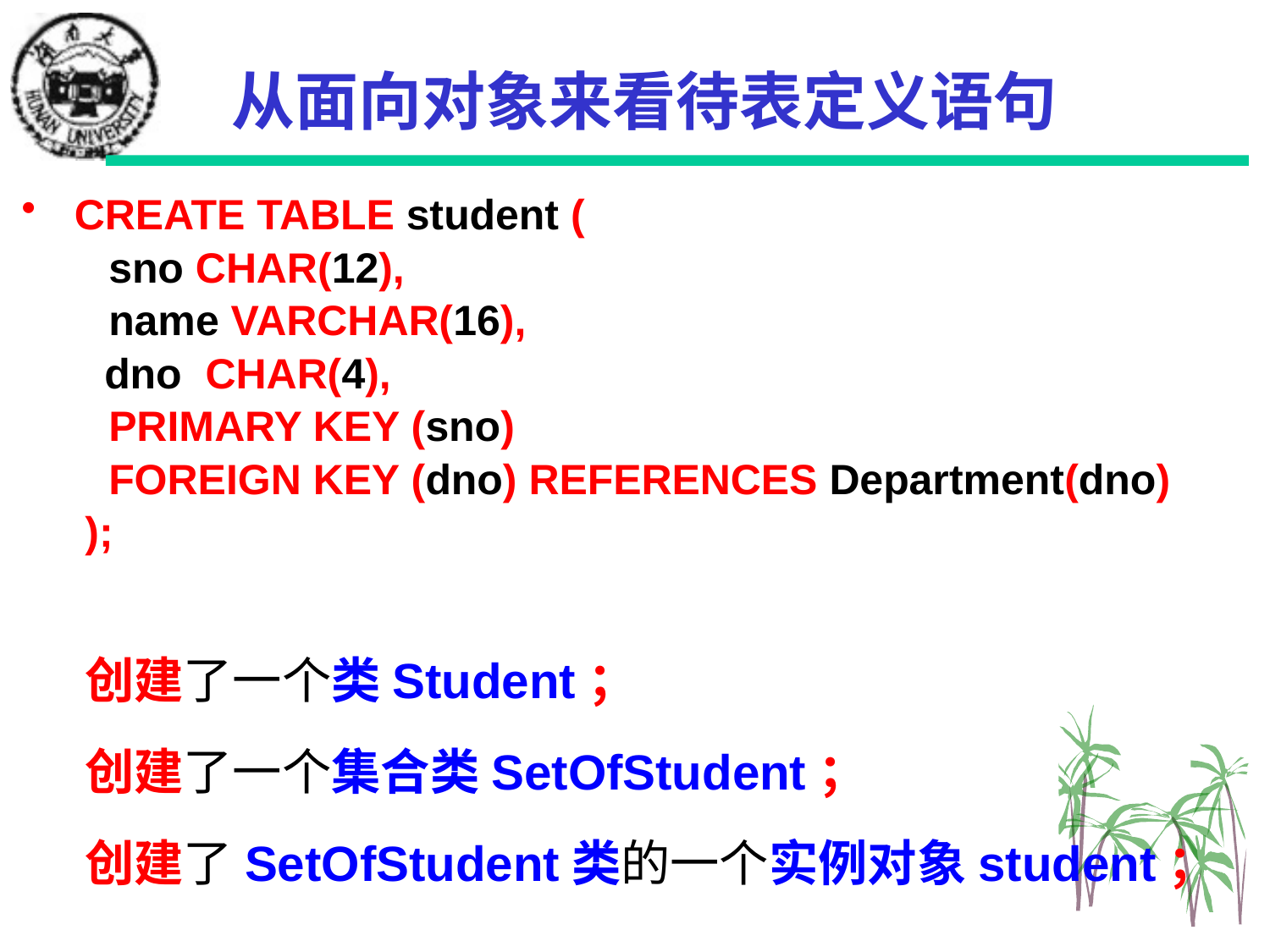

# 从面向对象来看待表定义语句
CREATE TABLE student (
  sno CHAR(12),
  name VARCHAR(16),
       dno  CHAR(4),
  PRIMARY KEY (sno)
  FOREIGN KEY (dno) REFERENCES Department(dno)
);

创建了一个类Student；
创建了一个集合类SetOfStudent；
创建了SetOfStudent类的一个实例对象student；